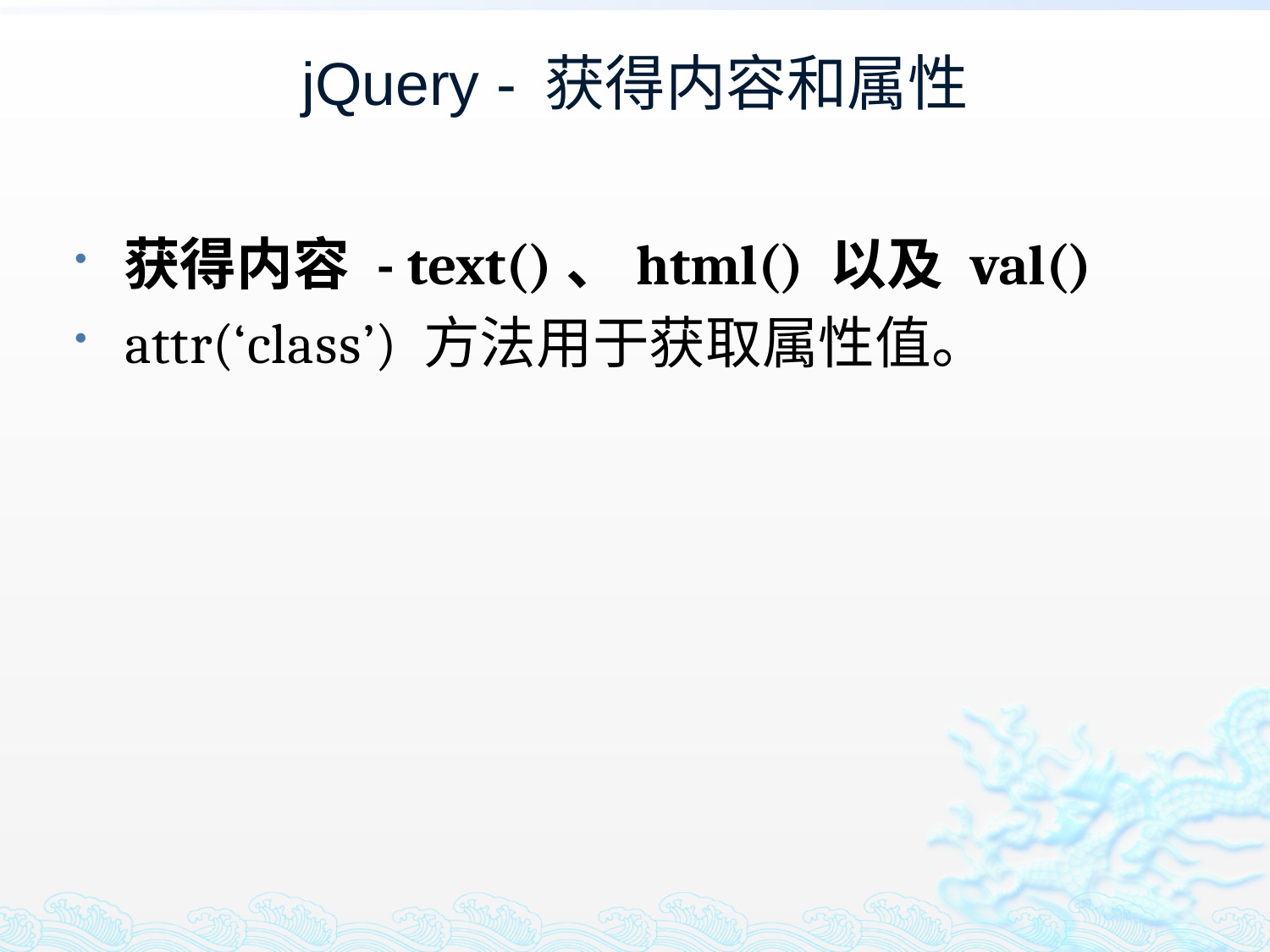

# jQuery - 获得内容和属性
获得内容 - text()、html() 以及 val()
attr(‘class’) 方法用于获取属性值。